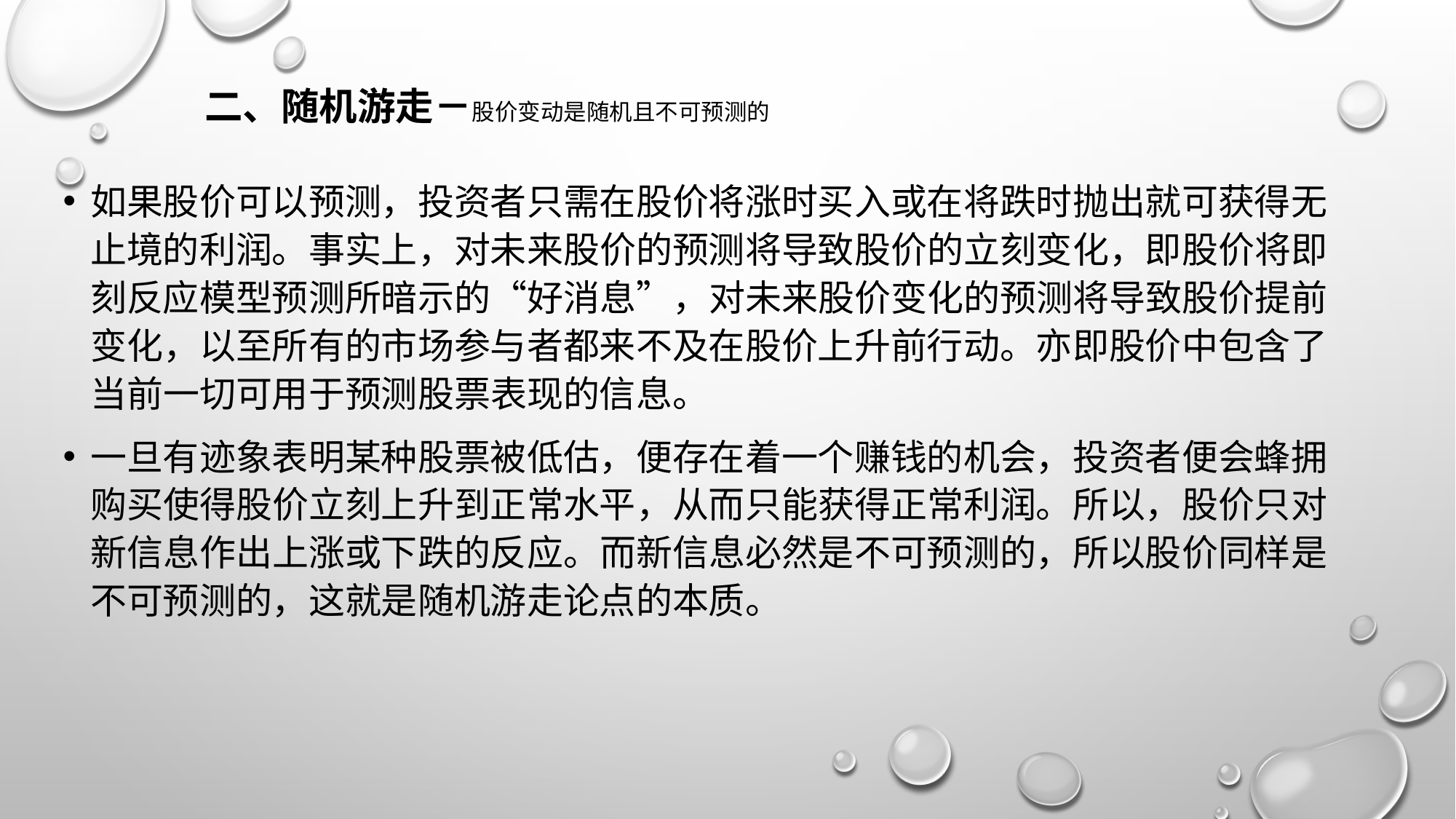

# 二、随机游走－股价变动是随机且不可预测的
如果股价可以预测，投资者只需在股价将涨时买入或在将跌时抛出就可获得无止境的利润。事实上，对未来股价的预测将导致股价的立刻变化，即股价将即刻反应模型预测所暗示的“好消息”，对未来股价变化的预测将导致股价提前变化，以至所有的市场参与者都来不及在股价上升前行动。亦即股价中包含了当前一切可用于预测股票表现的信息。
一旦有迹象表明某种股票被低估，便存在着一个赚钱的机会，投资者便会蜂拥购买使得股价立刻上升到正常水平，从而只能获得正常利润。所以，股价只对新信息作出上涨或下跌的反应。而新信息必然是不可预测的，所以股价同样是不可预测的，这就是随机游走论点的本质。